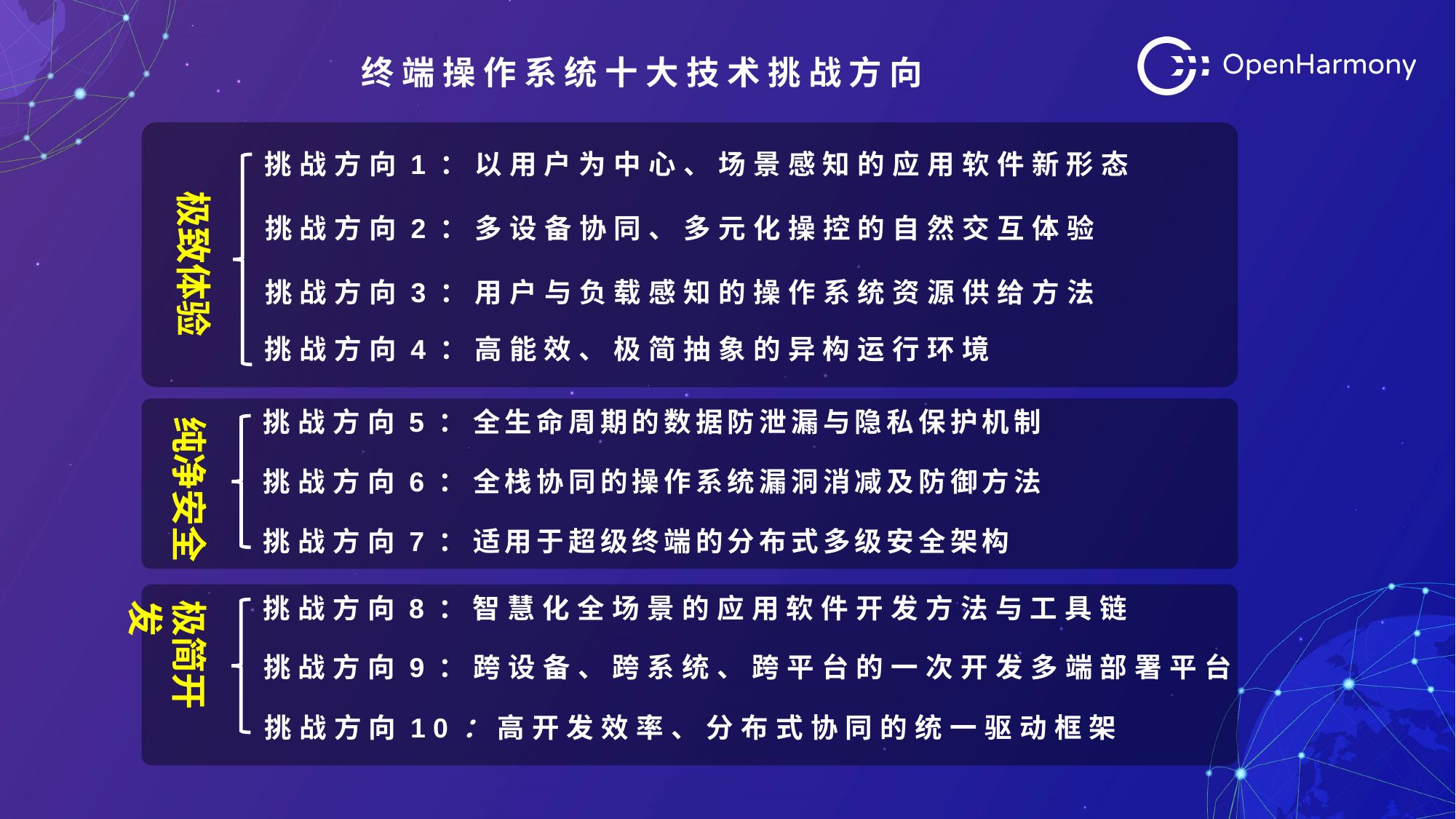

终端操作系统十大技术挑战方向

挑战方向1：以用户为中心、场景感知的应用软件新形态

极致体验
挑战方向2：多设备协同、多元化操控的自然交互体验
挑战方向3：用户与负载感知的操作系统资源供给方法
挑战方向4：高能效、极简抽象的异构运行环境
挑战方向5：全生命周期的数据防泄漏与隐私保护机制

纯净安全

挑战方向6：全栈协同的操作系统漏洞消减及防御方法
挑战方向7：适用于超级终端的分布式多级安全架构
挑战方向8：智慧化全场景的应用软件开发方法与工具链

极简开发

挑战方向9：跨设备、跨系统、跨平台的一次开发多端部署平台
挑战方向10：高开发效率、分布式协同的统一驱动框架